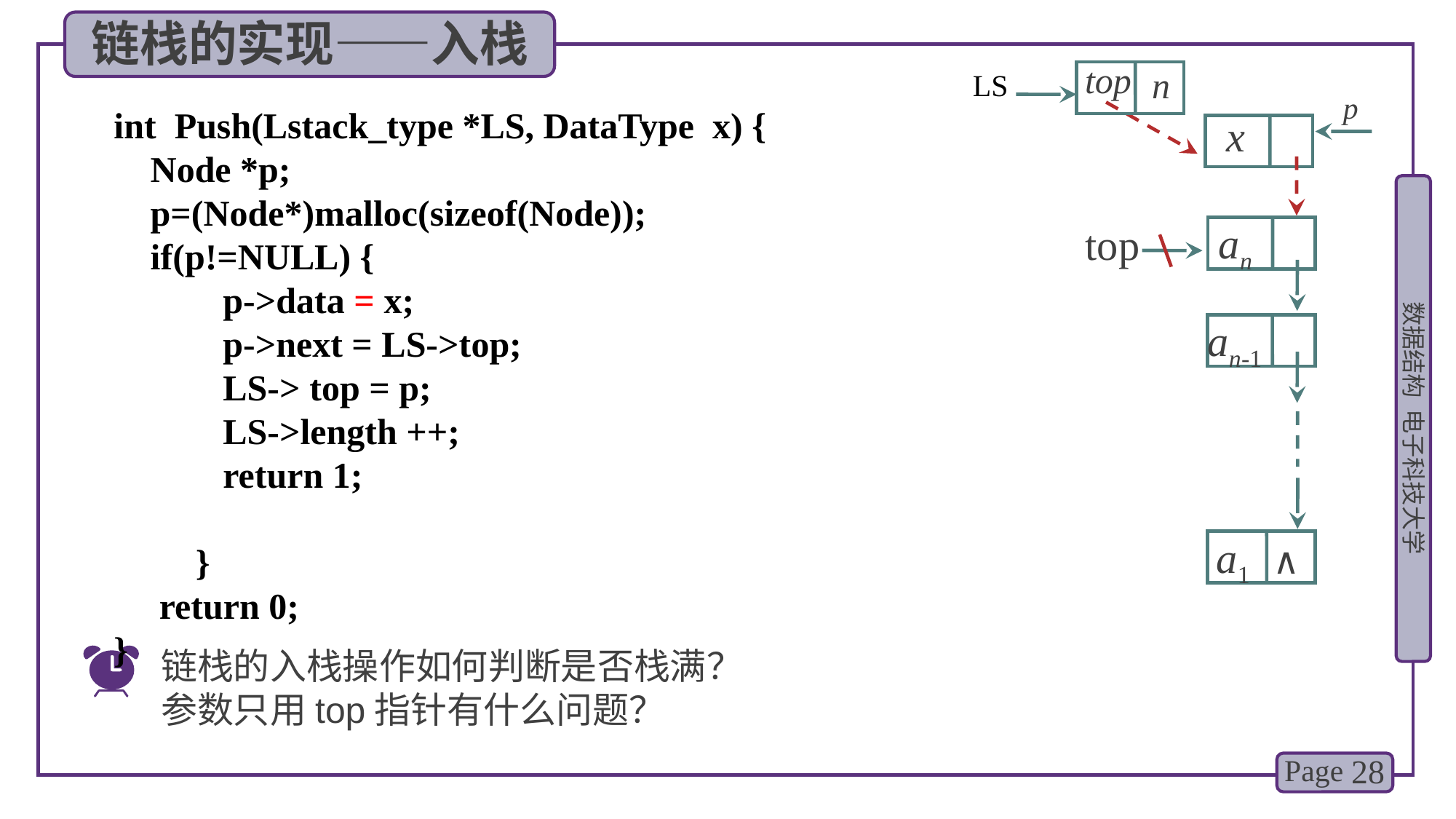

链栈的实现——入栈

n
LS
top

p
 x

int  Push(Lstack_type *LS, DataType  x) {
    Node *p;
    p=(Node*)malloc(sizeof(Node));
    if(p!=NULL) {
	p->data = x;
	p->next = LS->top;
	LS-> top = p;
            LS->length ++;                                            	return 1;
         }
     return 0;
}

an

top

an-1

a1

∧
链栈的入栈操作如何判断是否栈满？
参数只用top指针有什么问题？